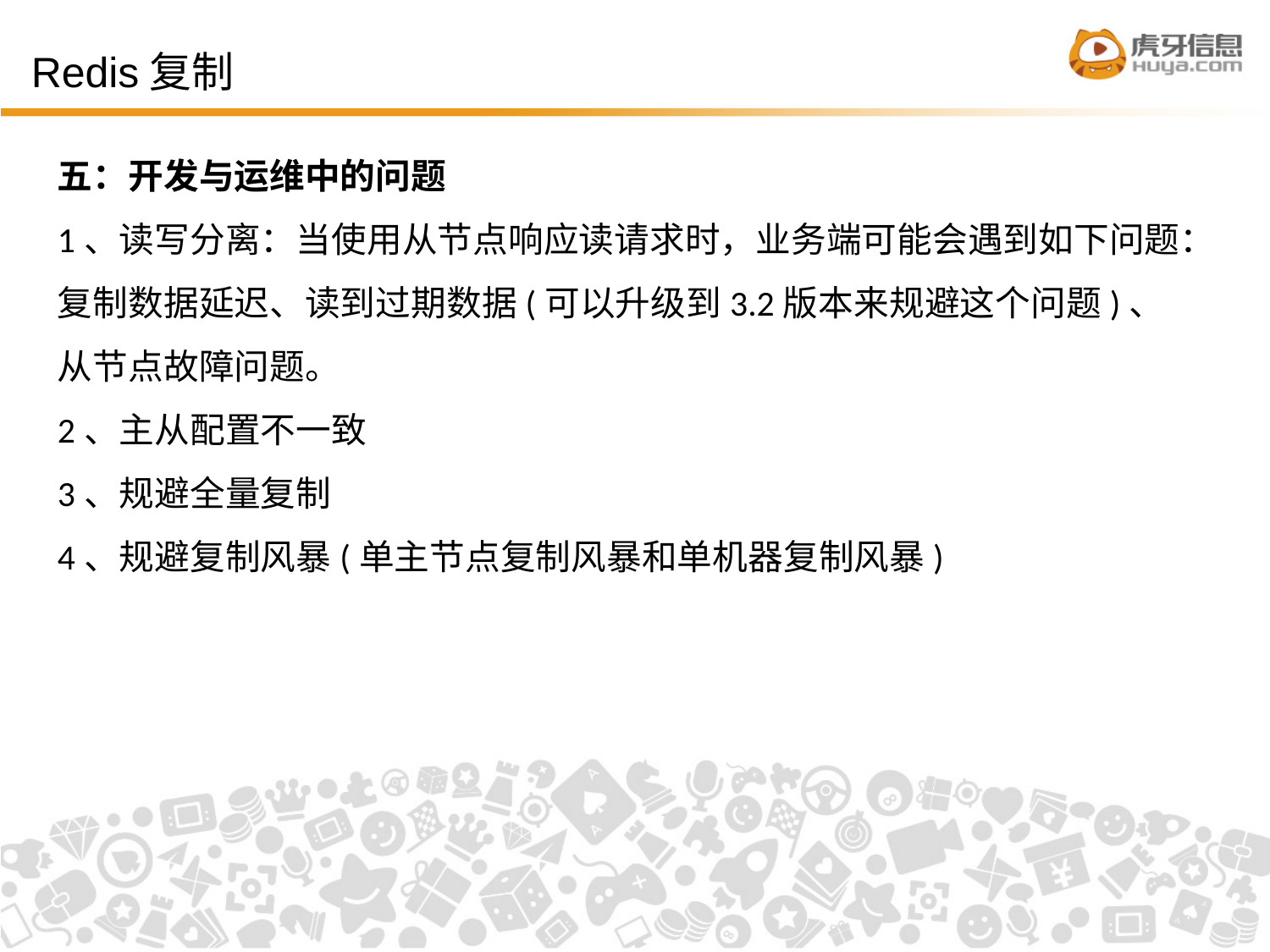

Redis复制
五：开发与运维中的问题
1、读写分离：当使用从节点响应读请求时，业务端可能会遇到如下问题：复制数据延迟、读到过期数据(可以升级到3.2版本来规避这个问题)、从节点故障问题。
2、主从配置不一致
3、规避全量复制
4、规避复制风暴(单主节点复制风暴和单机器复制风暴)